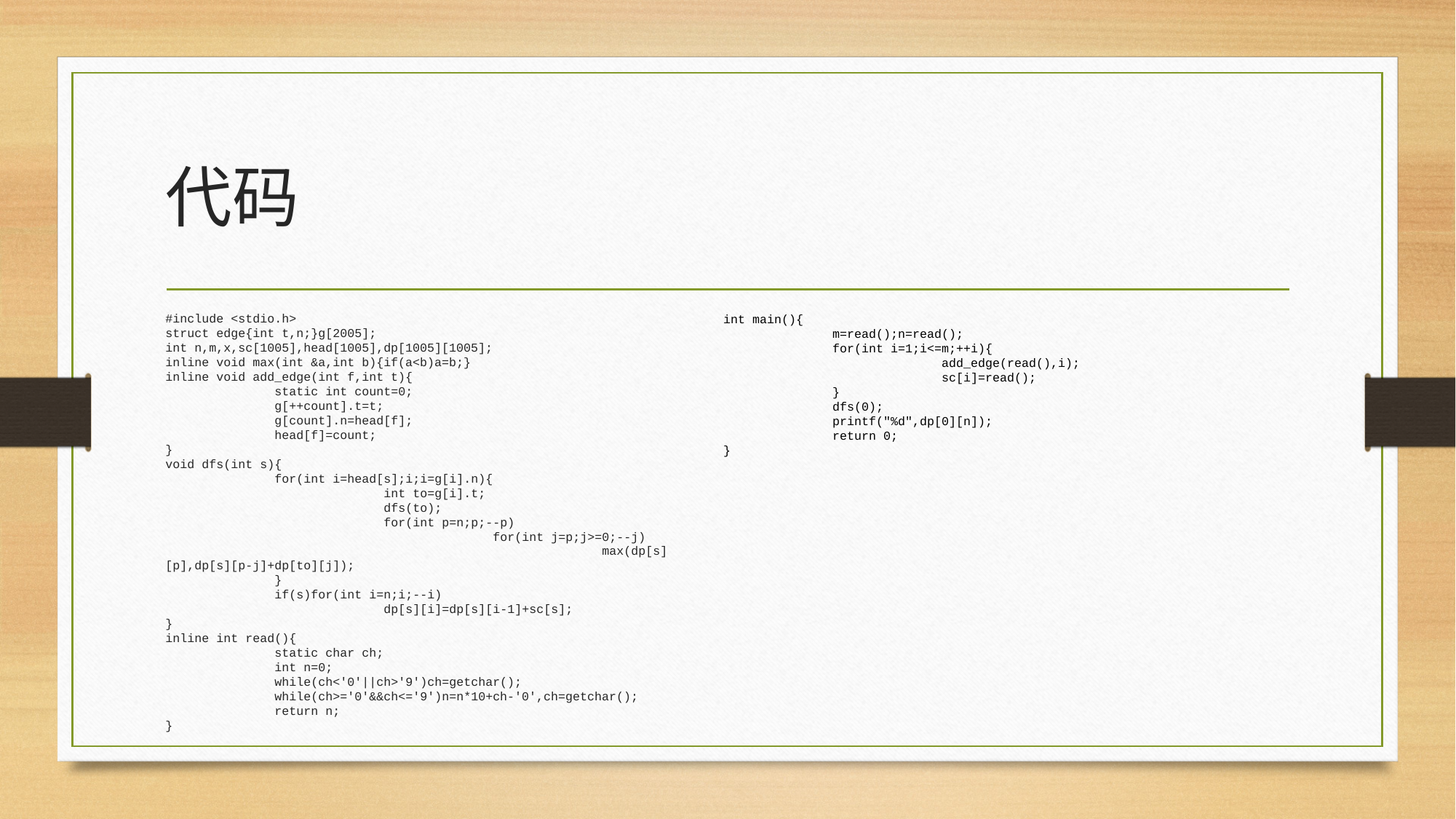

# 代码
#include <stdio.h>
struct edge{int t,n;}g[2005];
int n,m,x,sc[1005],head[1005],dp[1005][1005];
inline void max(int &a,int b){if(a<b)a=b;}
inline void add_edge(int f,int t){
	static int count=0;
	g[++count].t=t;
	g[count].n=head[f];
	head[f]=count;
}
void dfs(int s){
	for(int i=head[s];i;i=g[i].n){
		int to=g[i].t;
		dfs(to);
		for(int p=n;p;--p)
			for(int j=p;j>=0;--j)
				max(dp[s][p],dp[s][p-j]+dp[to][j]);
	}
	if(s)for(int i=n;i;--i)
		dp[s][i]=dp[s][i-1]+sc[s];
}
inline int read(){
	static char ch;
	int n=0;
	while(ch<'0'||ch>'9')ch=getchar();
	while(ch>='0'&&ch<='9')n=n*10+ch-'0',ch=getchar();
	return n;
}
int main(){
	m=read();n=read();
	for(int i=1;i<=m;++i){
		add_edge(read(),i);
		sc[i]=read();
	}
	dfs(0);
	printf("%d",dp[0][n]);
	return 0;
}